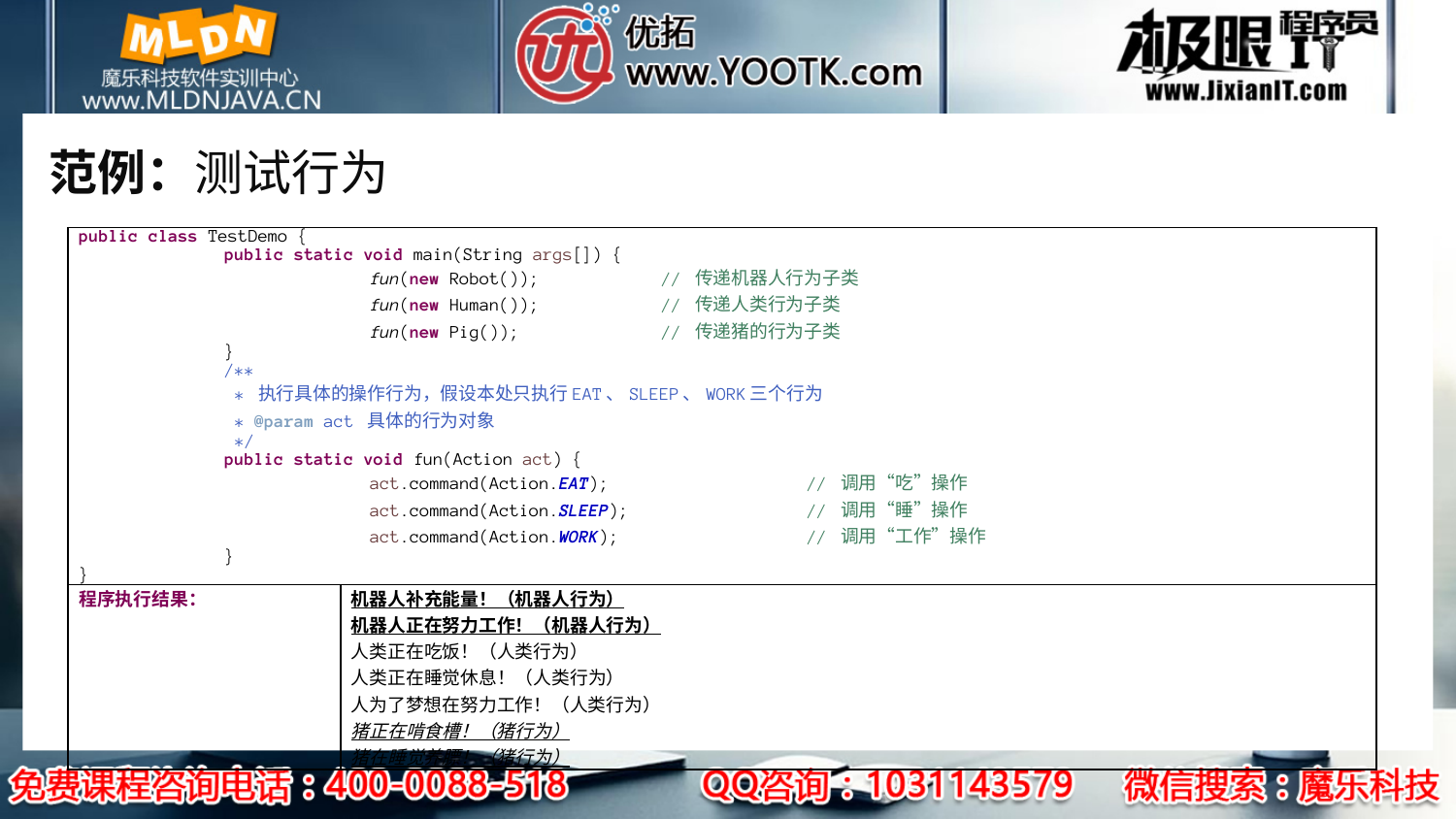

# 范例：测试行为
| public class TestDemo { public static void main(String args[]) { fun(new Robot()); // 传递机器人行为子类 fun(new Human()); // 传递人类行为子类 fun(new Pig()); // 传递猪的行为子类 } /\*\* \* 执行具体的操作行为，假设本处只执行EAT、SLEEP、WORK三个行为 \* @param act 具体的行为对象 \*/ public static void fun(Action act) { act.command(Action.EAT); // 调用“吃”操作 act.command(Action.SLEEP); // 调用“睡”操作 act.command(Action.WORK); // 调用“工作”操作 } } |  |
| --- | --- |
| 程序执行结果： | 机器人补充能量！（机器人行为） 机器人正在努力工作！（机器人行为） 人类正在吃饭！（人类行为） 人类正在睡觉休息！（人类行为） 人为了梦想在努力工作！（人类行为） 猪正在啃食槽！（猪行为） 猪在睡觉养膘！（猪行为） |